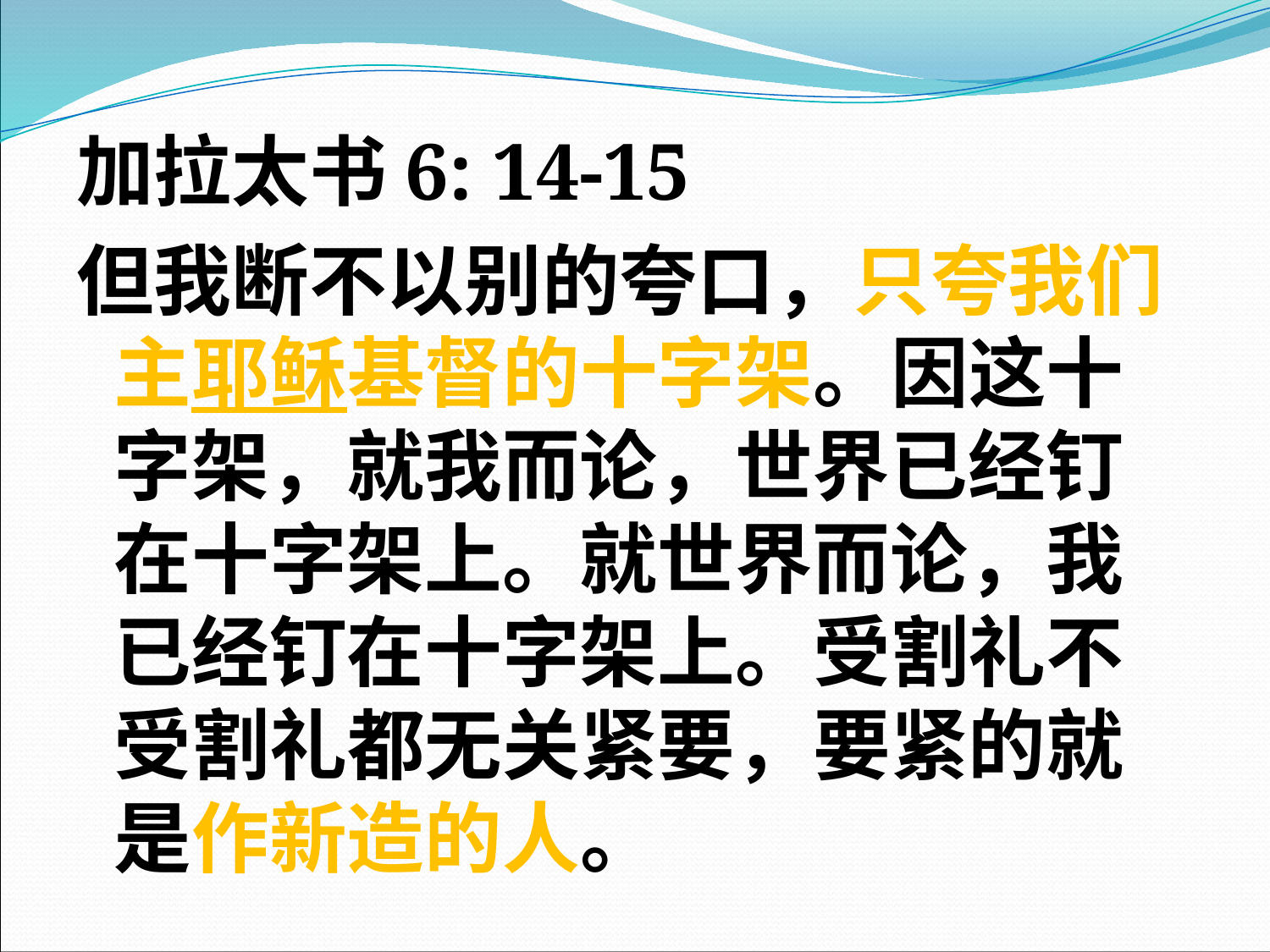

#
加拉太书6: 14-15
但我断不以别的夸口，只夸我们主耶稣基督的十字架。因这十字架，就我而论，世界已经钉在十字架上。就世界而论，我已经钉在十字架上。受割礼不受割礼都无关紧要，要紧的就是作新造的人。